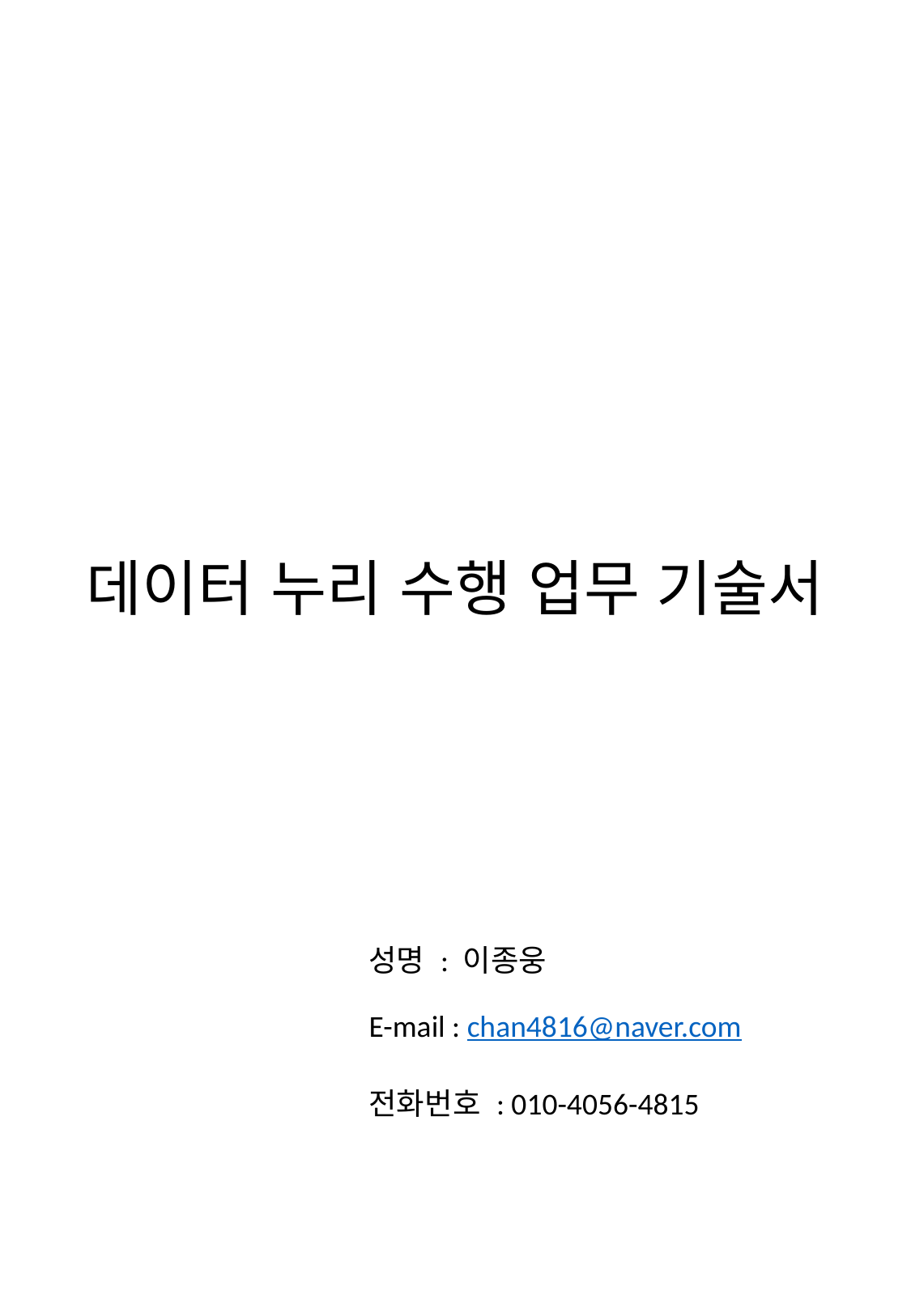

# 데이터 누리 수행 업무 기술서
 성명 : 이종웅
 E-mail : chan4816@naver.com
 전화번호 : 010-4056-4815